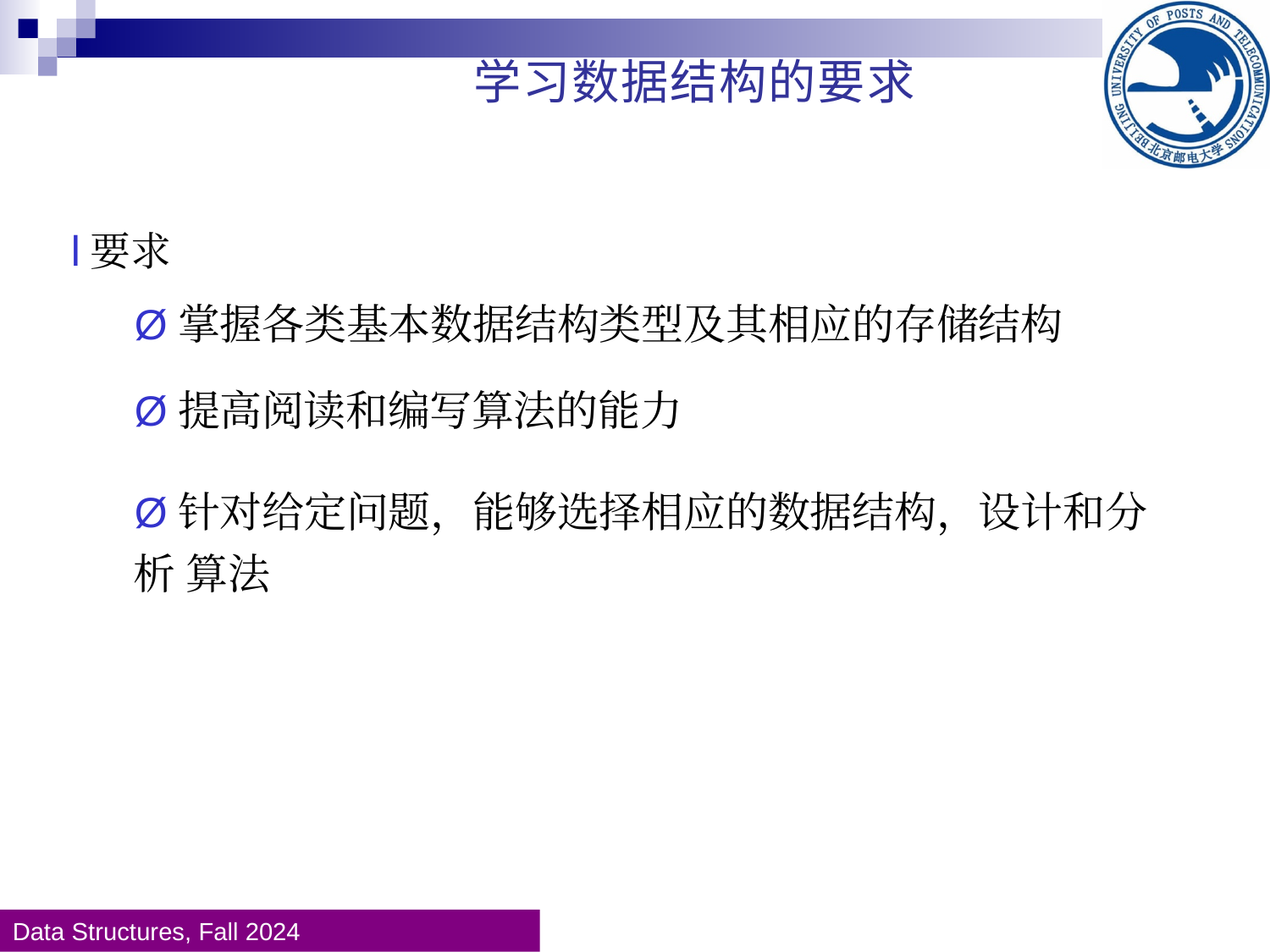

学习数据结构的要求

l要求
Ø掌握各类基本数据结构类型及其相应的存储结构

Ø提高阅读和编写算法的能力

Ø针对给定问题，能够选择相应的数据结构，设计和分析 算法